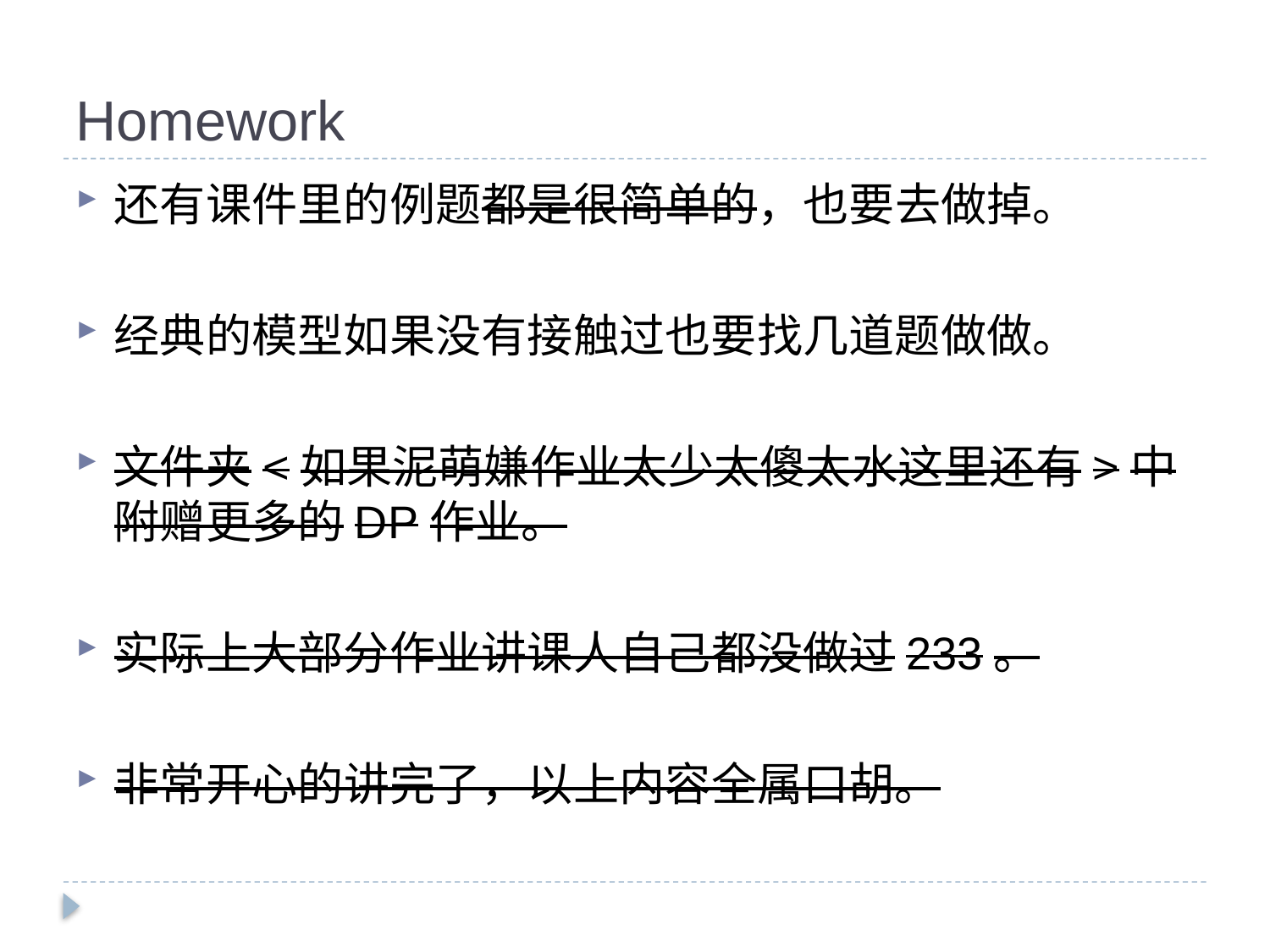

# Homework
还有课件里的例题都是很简单的，也要去做掉。

经典的模型如果没有接触过也要找几道题做做。

文件夹<如果泥萌嫌作业太少太傻太水这里还有>中附赠更多的DP作业。

实际上大部分作业讲课人自己都没做过233。

非常开心的讲完了，以上内容全属口胡。